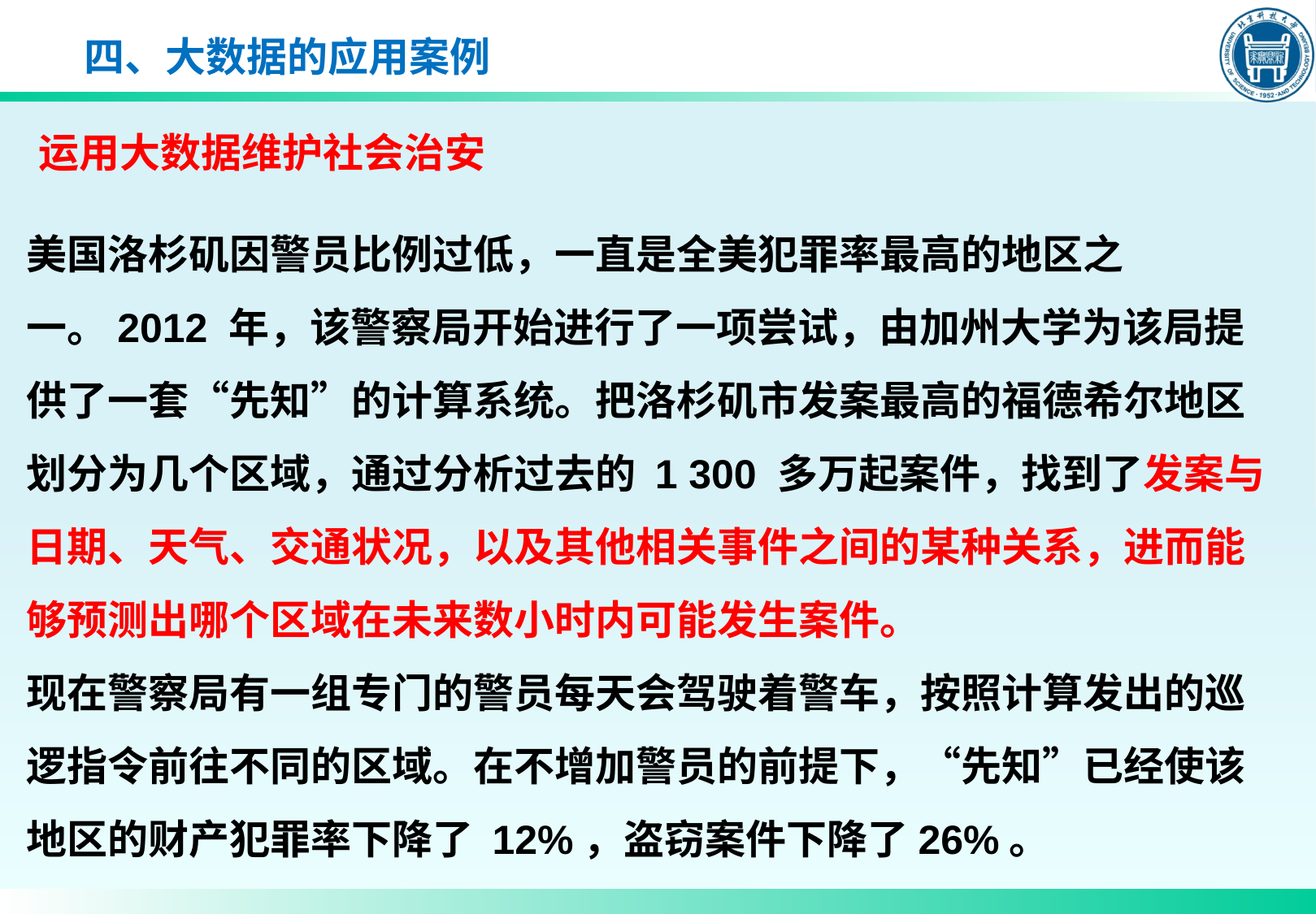

四、大数据的应用案例

运用大数据维护社会治安
美国洛杉矶因警员比例过低，一直是全美犯罪率最高的地区之一。2012 年，该警察局开始进行了一项尝试，由加州大学为该局提供了一套“先知”的计算系统。把洛杉矶市发案最高的福德希尔地区划分为几个区域，通过分析过去的 1 300 多万起案件，找到了发案与日期、天气、交通状况，以及其他相关事件之间的某种关系，进而能够预测出哪个区域在未来数小时内可能发生案件。
现在警察局有一组专门的警员每天会驾驶着警车，按照计算发出的巡逻指令前往不同的区域。在不增加警员的前提下，“先知”已经使该地区的财产犯罪率下降了 12%，盗窃案件下降了26%。